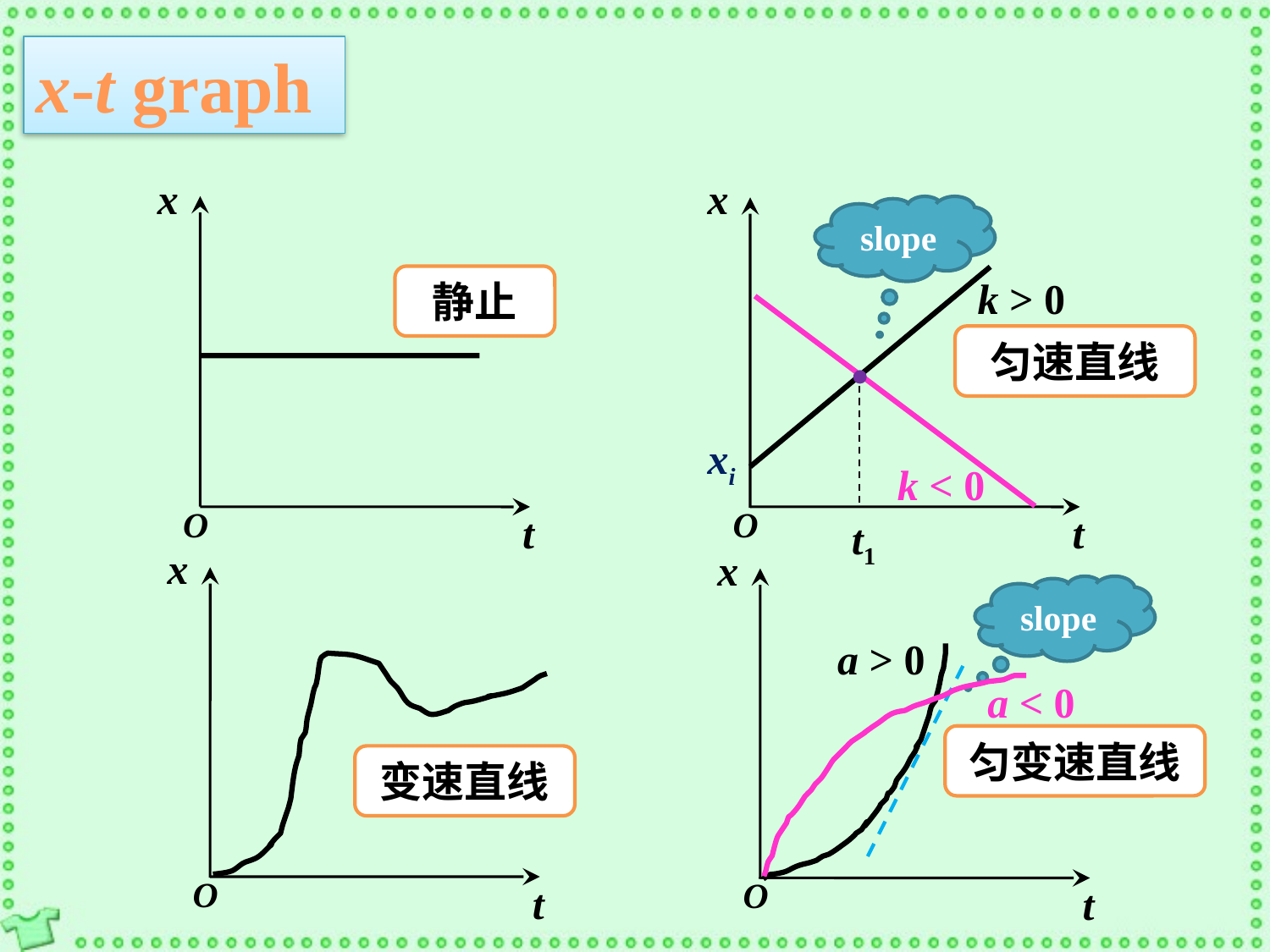

x-t graph
x

O
t

x

O
t

slope
静止
k > 0

匀速直线

t1
xi
k < 0
x

O
t

x

O
t

slope
a > 0
a < 0

匀变速直线
变速直线